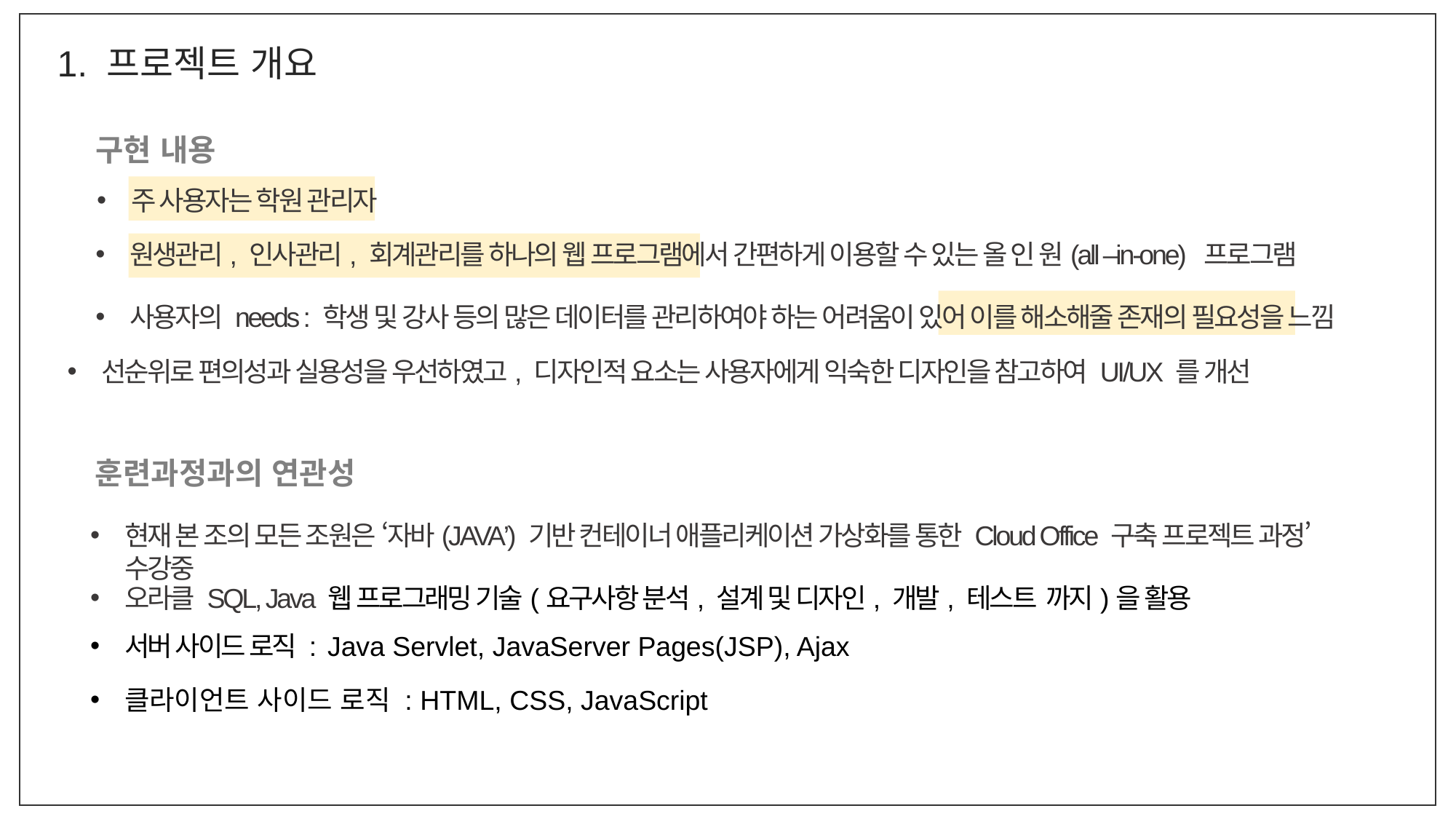

1. 프로젝트 개요
구현 내용

주 사용자는 학원 관리자
원생관리, 인사관리, 회계관리를 하나의 웹 프로그램에서 간편하게 이용할 수 있는 올 인 원(all –in-one)  프로그램

사용자의 needs : 학생 및 강사 등의 많은 데이터를 관리하여야 하는 어려움이 있어 이를 해소해줄 존재의 필요성을 느낌
선순위로 편의성과 실용성을 우선하였고, 디자인적 요소는 사용자에게 익숙한 디자인을 참고하여 UI/UX 를 개선
훈련과정과의 연관성
현재 본 조의 모든 조원은 ‘자바(JAVA’) 기반 컨테이너 애플리케이션 가상화를 통한 Cloud Office 구축 프로젝트 과정’  수강중
오라클 SQL, Java 웹 프로그래밍 기술(요구사항 분석, 설계 및 디자인, 개발, 테스트  까지)을 활용
서버 사이드 로직 :  Java Servlet, JavaServer Pages(JSP), Ajax
클라이언트 사이드 로직 : HTML, CSS, JavaScript